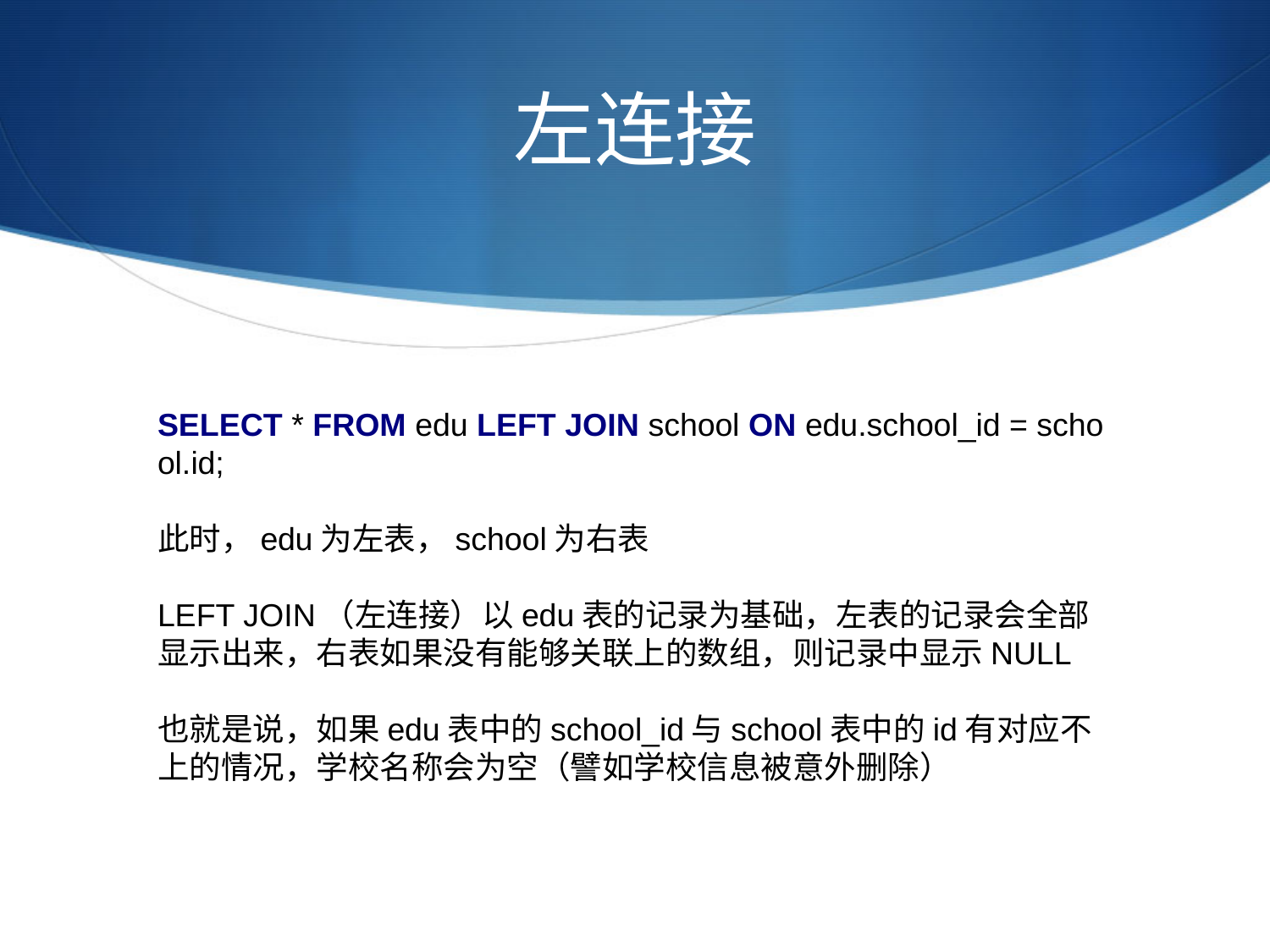

# 左连接
SELECT * FROM edu LEFT JOIN school ON edu.school_id = school.id;

此时，edu为左表，school为右表

LEFT JOIN（左连接）以edu表的记录为基础，左表的记录会全部显示出来，右表如果没有能够关联上的数组，则记录中显示NULL

也就是说，如果edu表中的school_id与school表中的id有对应不上的情况，学校名称会为空（譬如学校信息被意外删除）